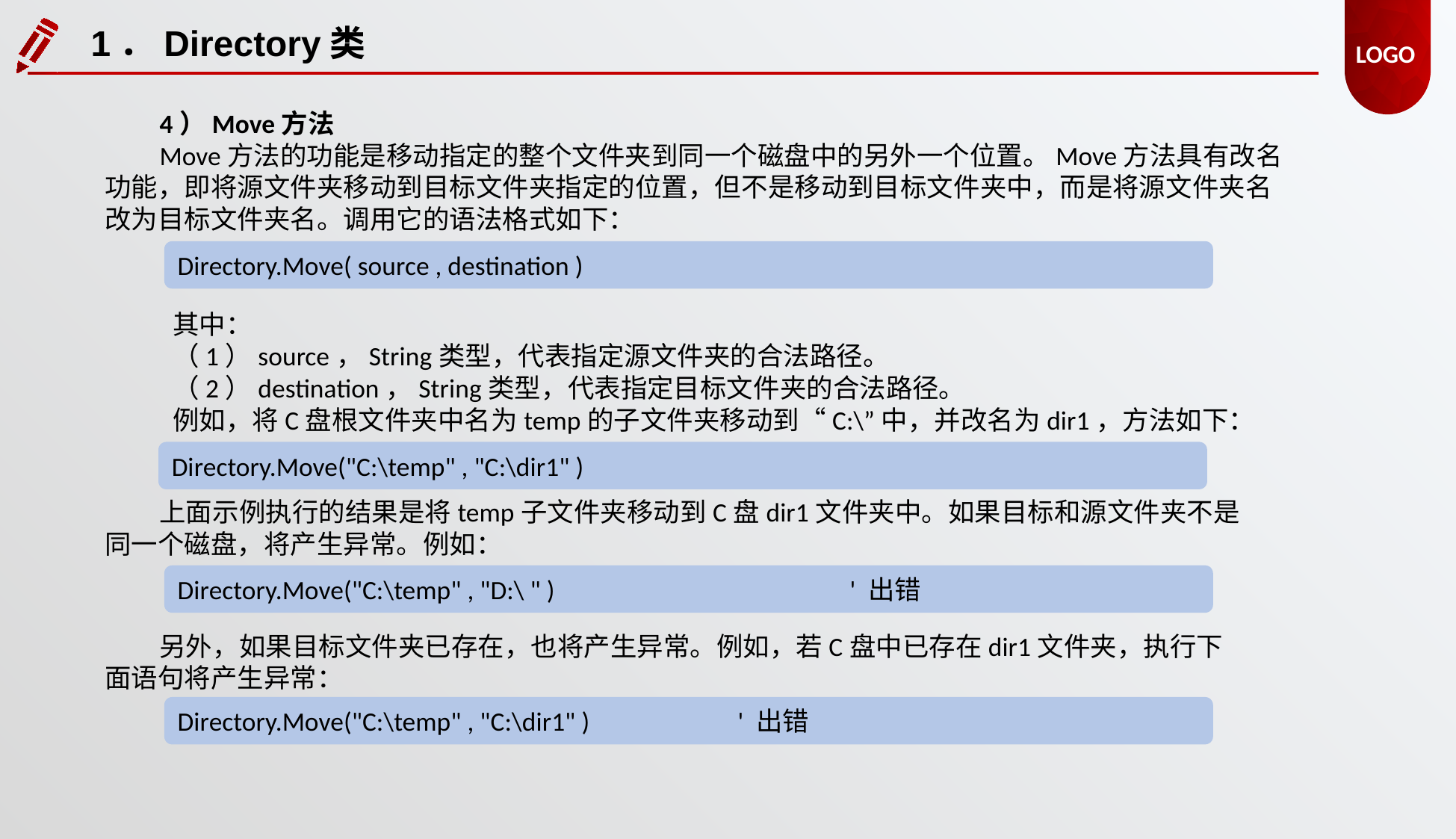

1．Directory类
4）Move方法
Move方法的功能是移动指定的整个文件夹到同一个磁盘中的另外一个位置。Move方法具有改名功能，即将源文件夹移动到目标文件夹指定的位置，但不是移动到目标文件夹中，而是将源文件夹名改为目标文件夹名。调用它的语法格式如下：
Directory.Move( source , destination )
其中：
（1）source，String类型，代表指定源文件夹的合法路径。
（2）destination，String类型，代表指定目标文件夹的合法路径。
例如，将C盘根文件夹中名为temp的子文件夹移动到“C:\”中，并改名为dir1，方法如下：
Directory.Move("C:\temp" , "C:\dir1" )
上面示例执行的结果是将temp子文件夹移动到C盘dir1文件夹中。如果目标和源文件夹不是同一个磁盘，将产生异常。例如：
Directory.Move("C:\temp" , "D:\ " )			' 出错
另外，如果目标文件夹已存在，也将产生异常。例如，若C盘中已存在dir1文件夹，执行下面语句将产生异常：
Directory.Move("C:\temp" , "C:\dir1" )		' 出错